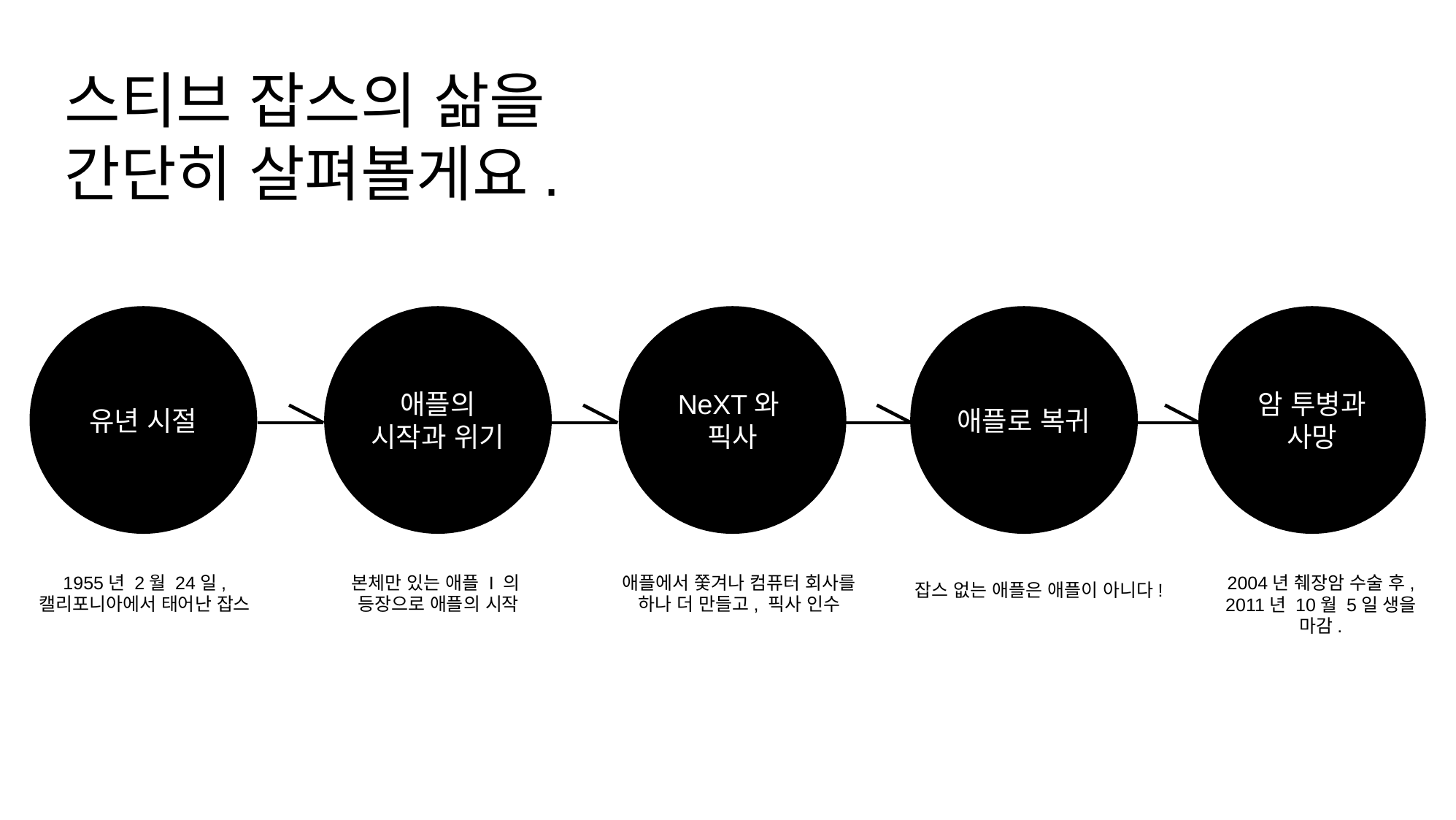

스티브 잡스의 삶을
간단히 살펴볼게요.
유년 시절
애플의 시작과 위기
NeXT와
픽사
애플로 복귀
암 투병과
사망
1955년 2월 24일,
캘리포니아에서 태어난 잡스
본체만 있는 애플 I 의
등장으로 애플의 시작
애플에서 쫓겨나 컴퓨터 회사를 하나 더 만들고, 픽사 인수
2004년 췌장암 수술 후,
2011년 10월 5일 생을 마감.
잡스 없는 애플은 애플이 아니다!